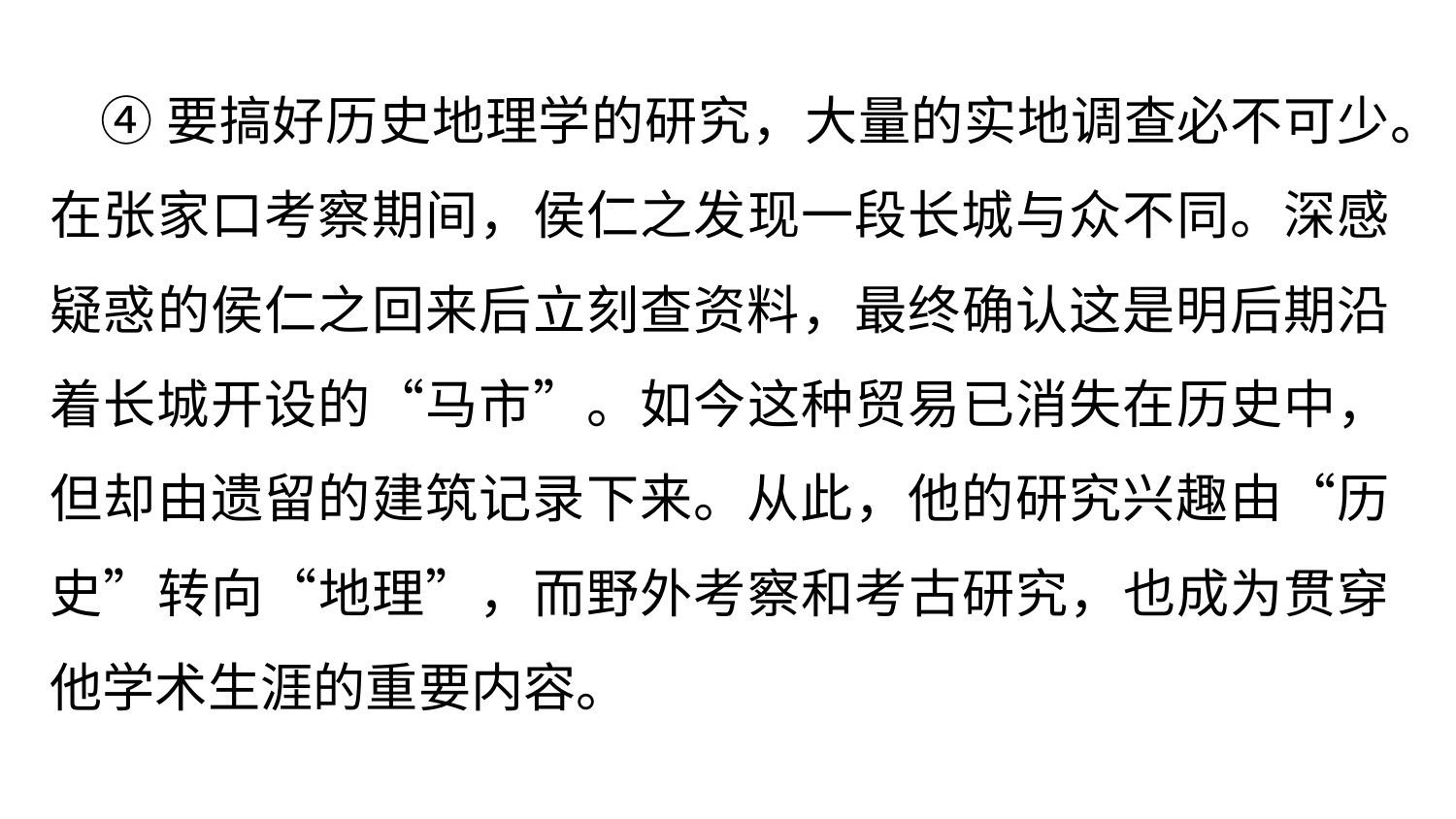

④要搞好历史地理学的研究，大量的实地调查必不可少。在张家口考察期间，侯仁之发现一段长城与众不同。深感疑惑的侯仁之回来后立刻查资料，最终确认这是明后期沿着长城开设的“马市”。如今这种贸易已消失在历史中，但却由遗留的建筑记录下来。从此，他的研究兴趣由“历史”转向“地理”，而野外考察和考古研究，也成为贯穿他学术生涯的重要内容。